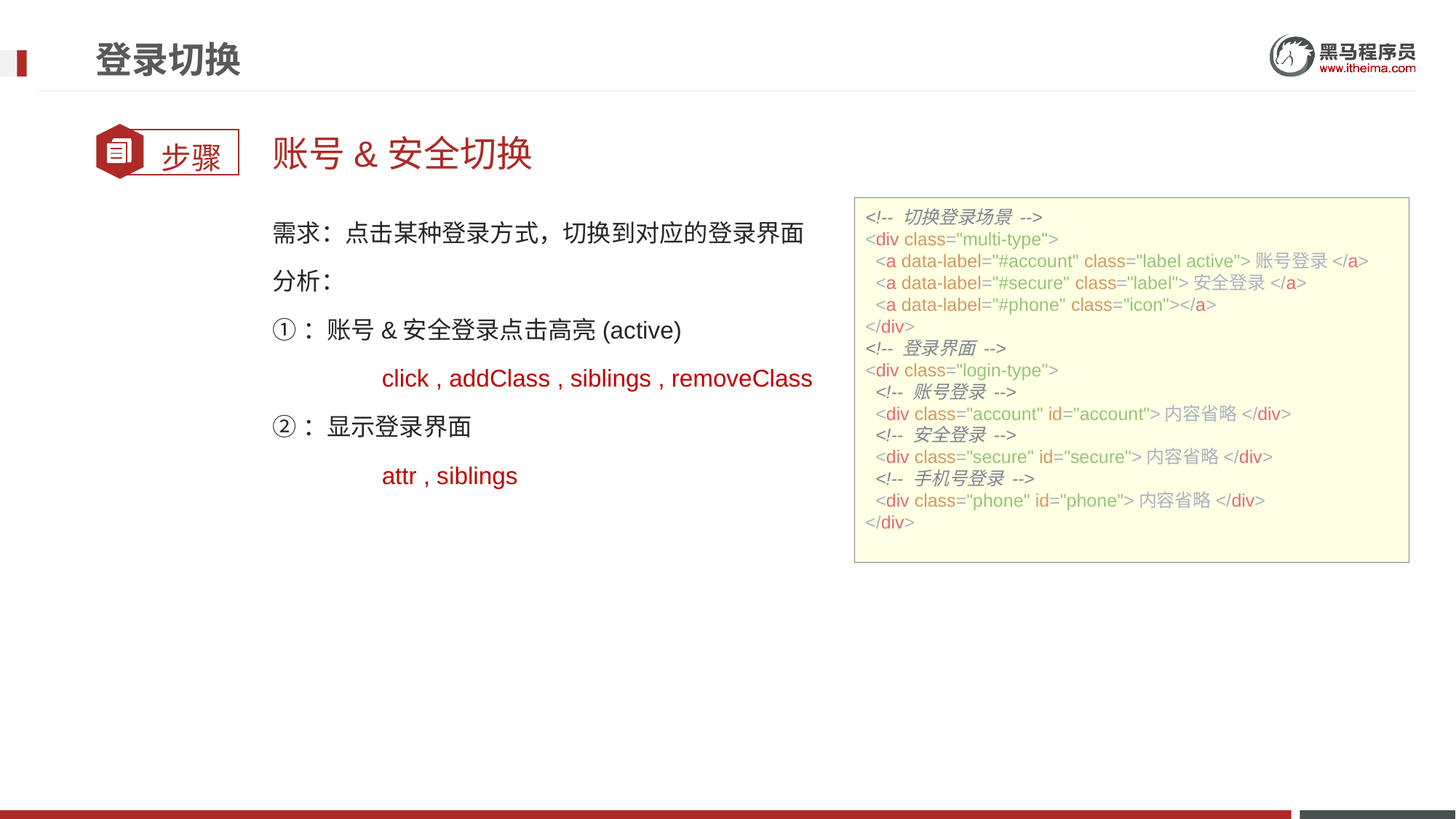

# 登录切换
账号&安全切换
需求：点击某种登录方式，切换到对应的登录界面
分析：
①：账号&安全登录点击高亮(active)
	click , addClass , siblings , removeClass
②：显示登录界面
	attr , siblings
<!-- 切换登录场景 -->
<div class="multi-type">
  <a data-label="#account" class="label active">账号登录</a>
  <a data-label="#secure" class="label">安全登录</a>
  <a data-label="#phone" class="icon"></a>
</div>
<!-- 登录界面 -->
<div class="login-type">
  <!-- 账号登录 -->
  <div class="account" id="account">内容省略</div>
  <!-- 安全登录 -->
  <div class="secure" id="secure">内容省略</div>
  <!-- 手机号登录 -->
  <div class="phone" id="phone">内容省略</div>
</div>